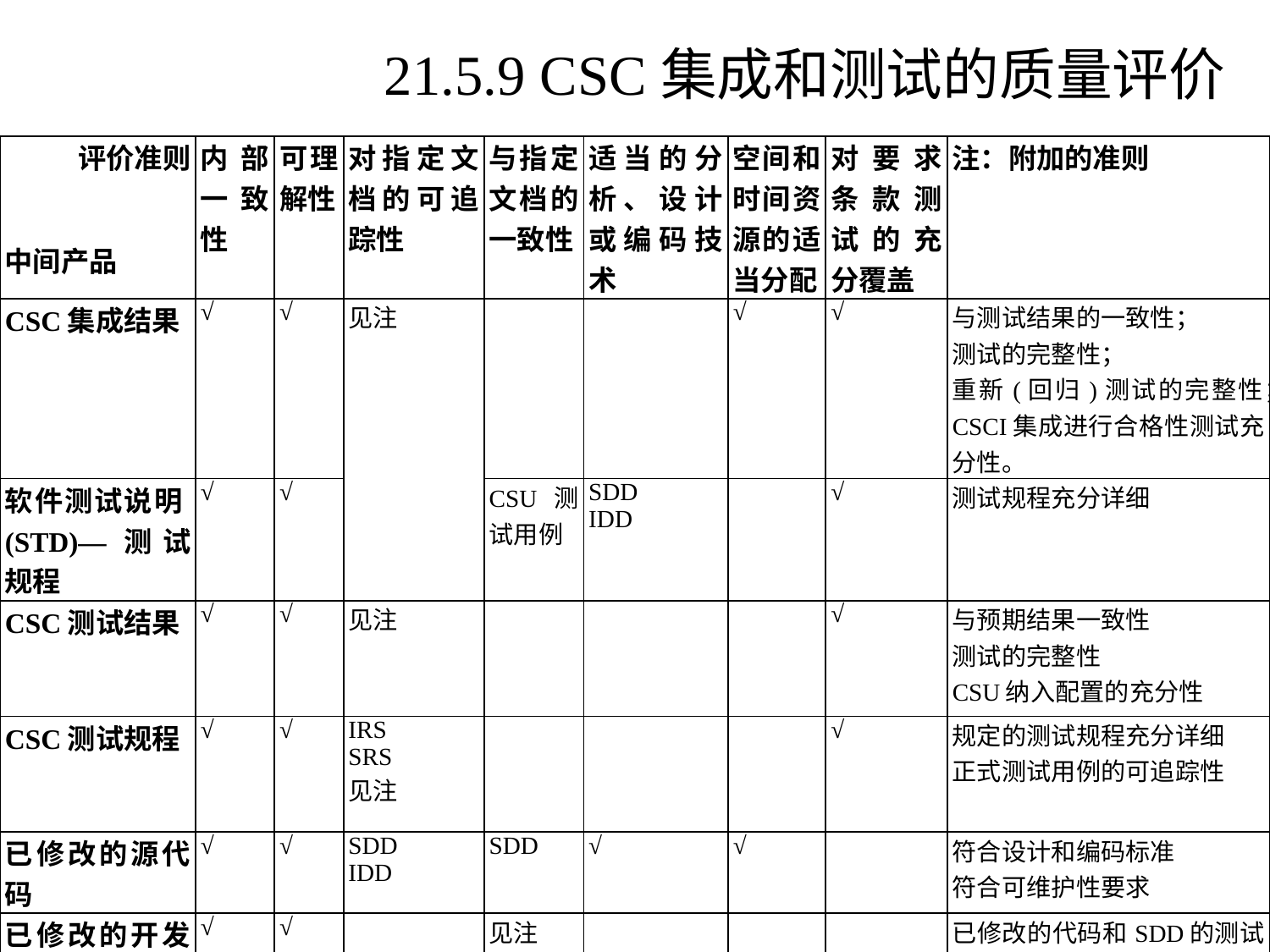

# 21.5.9 CSC集成和测试的质量评价
| 评价准则 中间产品 | 内部一致性 | 可理解性 | 对指定文档的可追踪性 | 与指定文档的一致性 | 适当的分析、设计或编码技术 | 空间和时间资源的适当分配 | 对要求条款测试的充分覆盖 | 注：附加的准则 |
| --- | --- | --- | --- | --- | --- | --- | --- | --- |
| CSC集成结果 | √ | √ | 见注 |  |  | √ | √ | 与测试结果的一致性； 测试的完整性； 重新(回归)测试的完整性； CSCI集成进行合格性测试充分性。 |
| 软件测试说明(STD)—测试规程 | √ | √ |  | CSU测试用例 | SDD IDD |  | √ | 测试规程充分详细 |
| CSC测试结果 | √ | √ | 见注 |  |  |  | √ | 与预期结果一致性 测试的完整性 CSU纳入配置的充分性 |
| CSC测试规程 | √ | √ | IRS SRS 见注 |  |  |  | √ | 规定的测试规程充分详细 正式测试用例的可追踪性 |
| 已修改的源代码 | √ | √ | SDD IDD | SDD | √ | √ |  | 符合设计和编码标准 符合可维护性要求 |
| 已修改的开发文档 | √ | √ |  | 见注 |  |  |  | 已修改的代码和SDD的测试结果的充分性 |